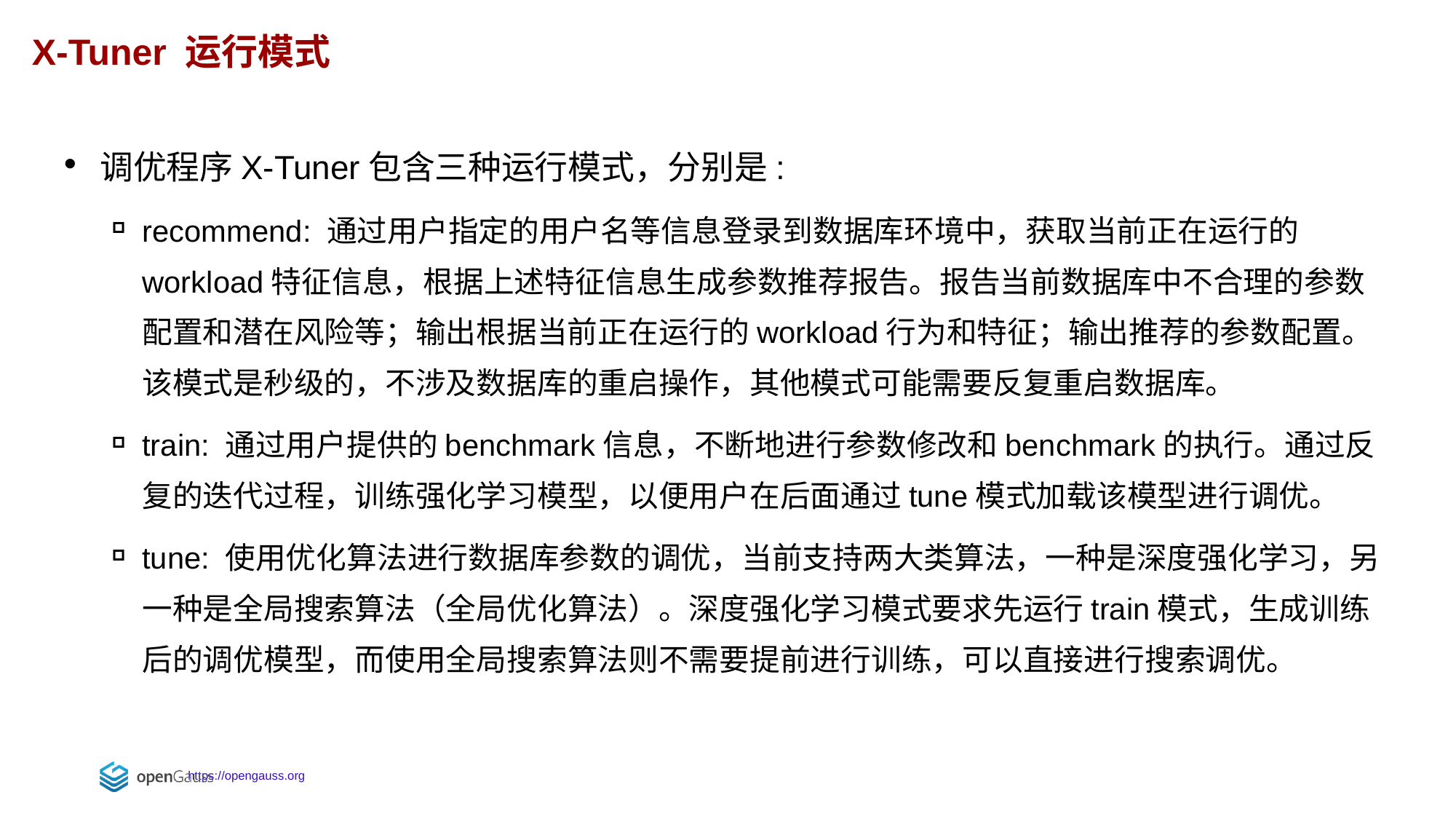

X-Tuner 运行模式
调优程序X-Tuner包含三种运行模式，分别是:
recommend: 通过用户指定的用户名等信息登录到数据库环境中，获取当前正在运行的workload特征信息，根据上述特征信息生成参数推荐报告。报告当前数据库中不合理的参数配置和潜在风险等；输出根据当前正在运行的workload行为和特征；输出推荐的参数配置。该模式是秒级的，不涉及数据库的重启操作，其他模式可能需要反复重启数据库。
train: 通过用户提供的benchmark信息，不断地进行参数修改和benchmark的执行。通过反复的迭代过程，训练强化学习模型，以便用户在后面通过tune模式加载该模型进行调优。
tune: 使用优化算法进行数据库参数的调优，当前支持两大类算法，一种是深度强化学习，另一种是全局搜索算法（全局优化算法）。深度强化学习模式要求先运行train模式，生成训练后的调优模型，而使用全局搜索算法则不需要提前进行训练，可以直接进行搜索调优。